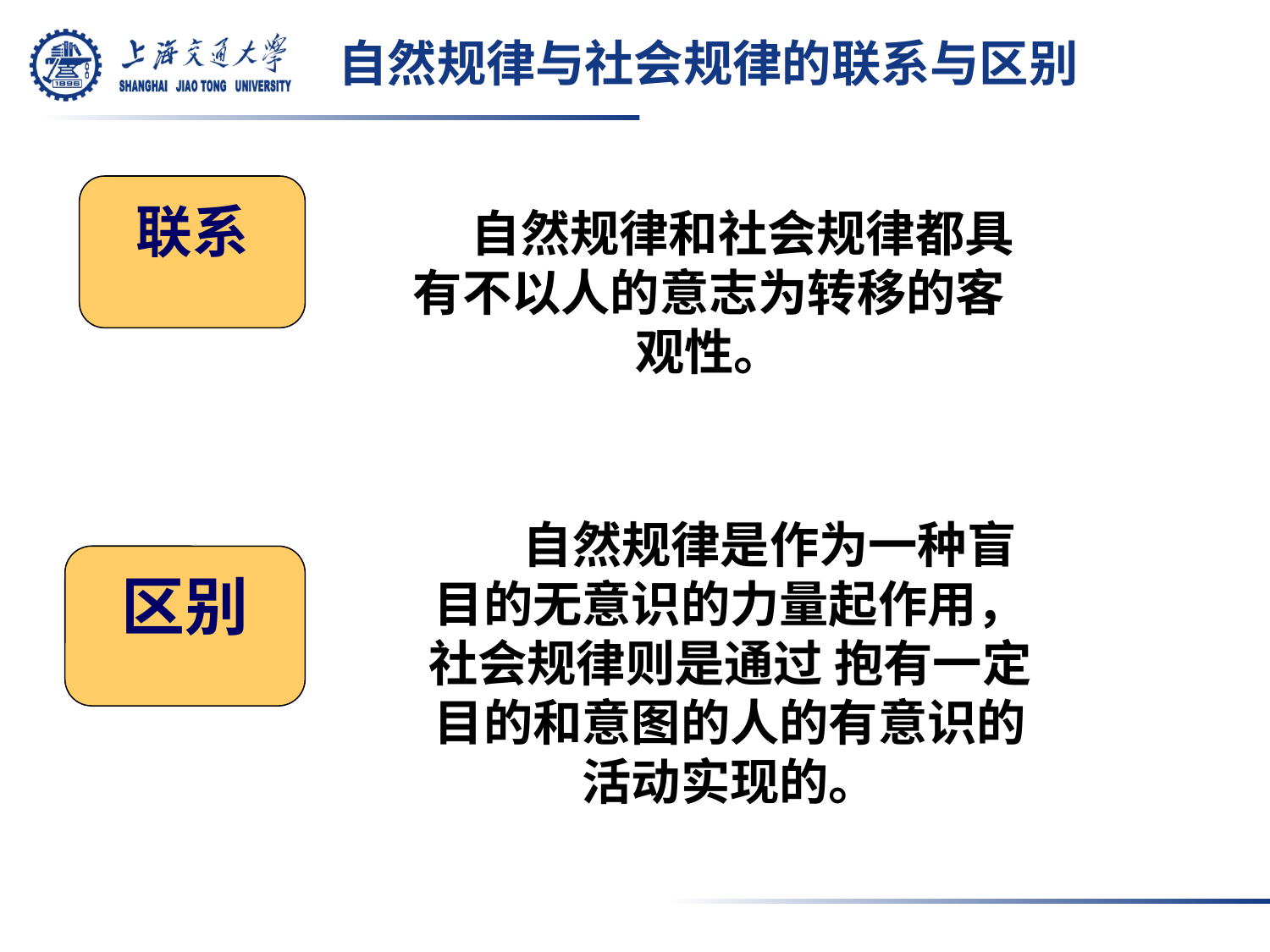

# 自然规律与社会规律的联系与区别

联系
      自然规律和社会规律都具有不以人的意志为转移的客观性。
      自然规律是作为一种盲目的无意识的力量起作用，社会规律则是通过 抱有一定目的和意图的人的有意识的活动实现的。

区别